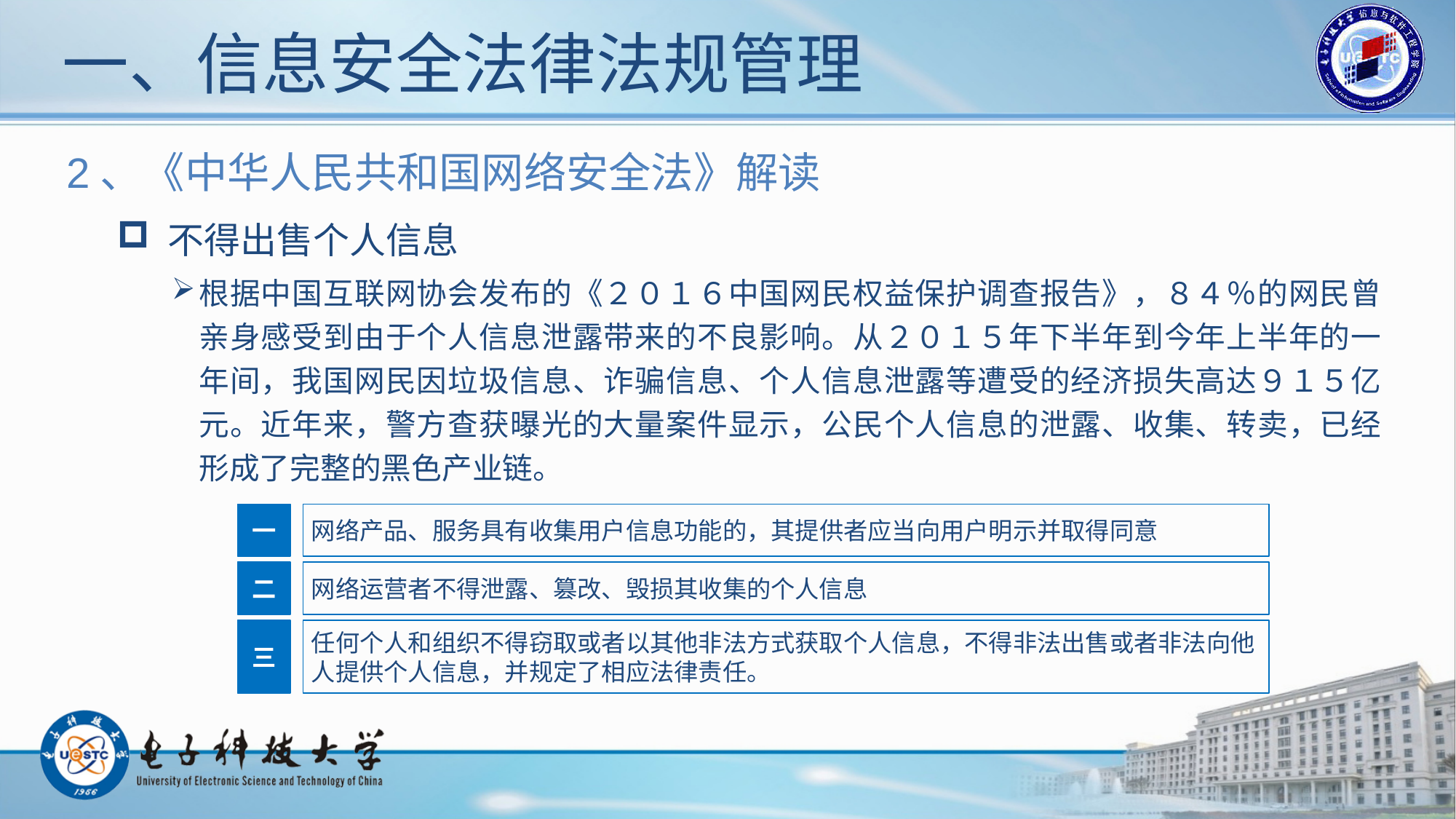

# 一、信息安全法律法规管理
2、《中华人民共和国网络安全法》解读
 不得出售个人信息
根据中国互联网协会发布的《２０１６中国网民权益保护调查报告》，８４％的网民曾亲身感受到由于个人信息泄露带来的不良影响。从２０１５年下半年到今年上半年的一年间，我国网民因垃圾信息、诈骗信息、个人信息泄露等遭受的经济损失高达９１５亿元。近年来，警方查获曝光的大量案件显示，公民个人信息的泄露、收集、转卖，已经形成了完整的黑色产业链。
一
网络产品、服务具有收集用户信息功能的，其提供者应当向用户明示并取得同意
二
网络运营者不得泄露、篡改、毁损其收集的个人信息
三
任何个人和组织不得窃取或者以其他非法方式获取个人信息，不得非法出售或者非法向他人提供个人信息，并规定了相应法律责任。